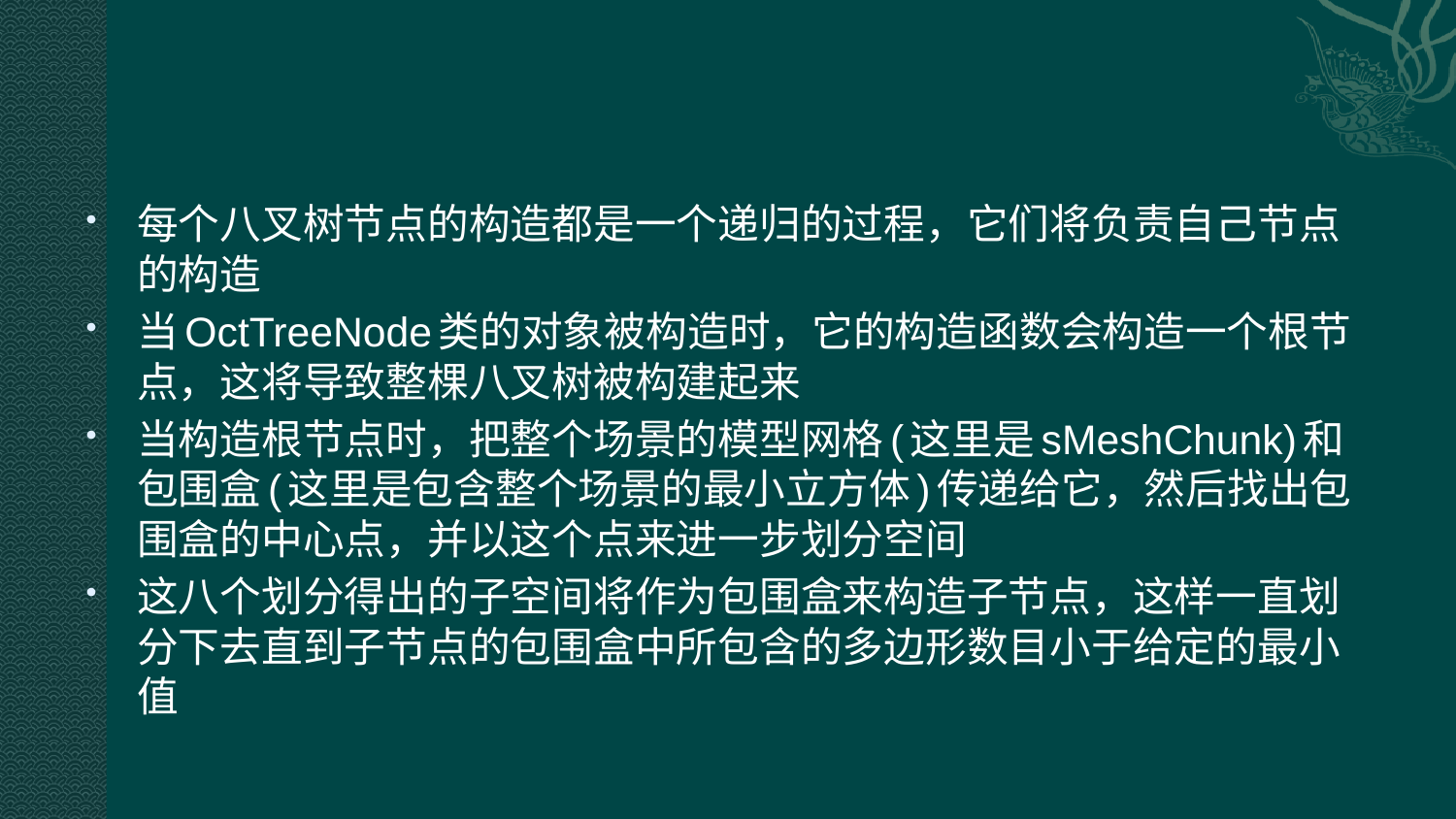

#
每个八叉树节点的构造都是一个递归的过程，它们将负责自己节点的构造
当OctTreeNode类的对象被构造时，它的构造函数会构造一个根节点，这将导致整棵八叉树被构建起来
当构造根节点时，把整个场景的模型网格(这里是sMeshChunk)和包围盒(这里是包含整个场景的最小立方体)传递给它，然后找出包围盒的中心点，并以这个点来进一步划分空间
这八个划分得出的子空间将作为包围盒来构造子节点，这样一直划分下去直到子节点的包围盒中所包含的多边形数目小于给定的最小值